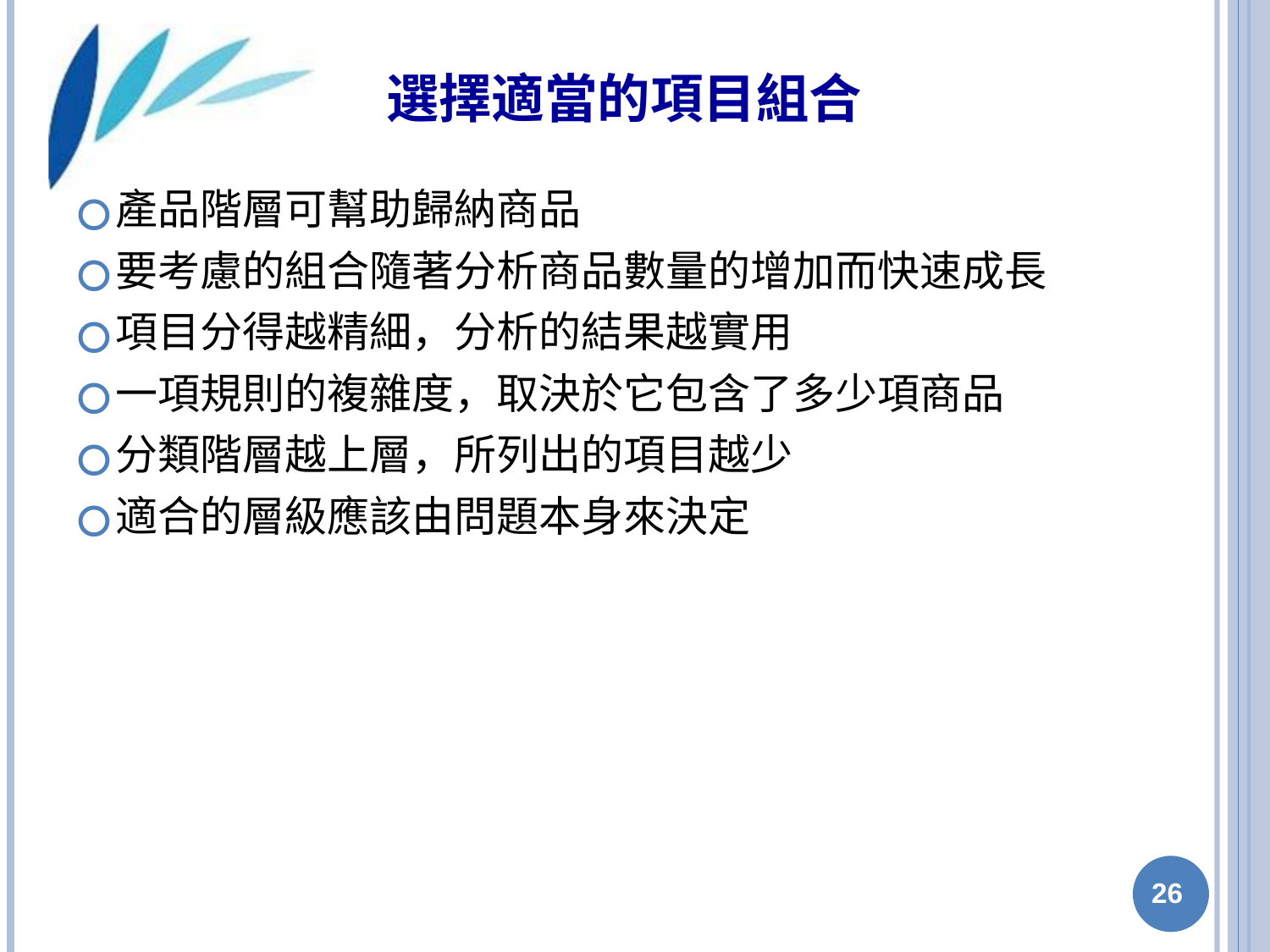

# 選擇適當的項目組合
產品階層可幫助歸納商品
要考慮的組合隨著分析商品數量的增加而快速成長
項目分得越精細，分析的結果越實用
一項規則的複雜度，取決於它包含了多少項商品
分類階層越上層，所列出的項目越少
適合的層級應該由問題本身來決定
26